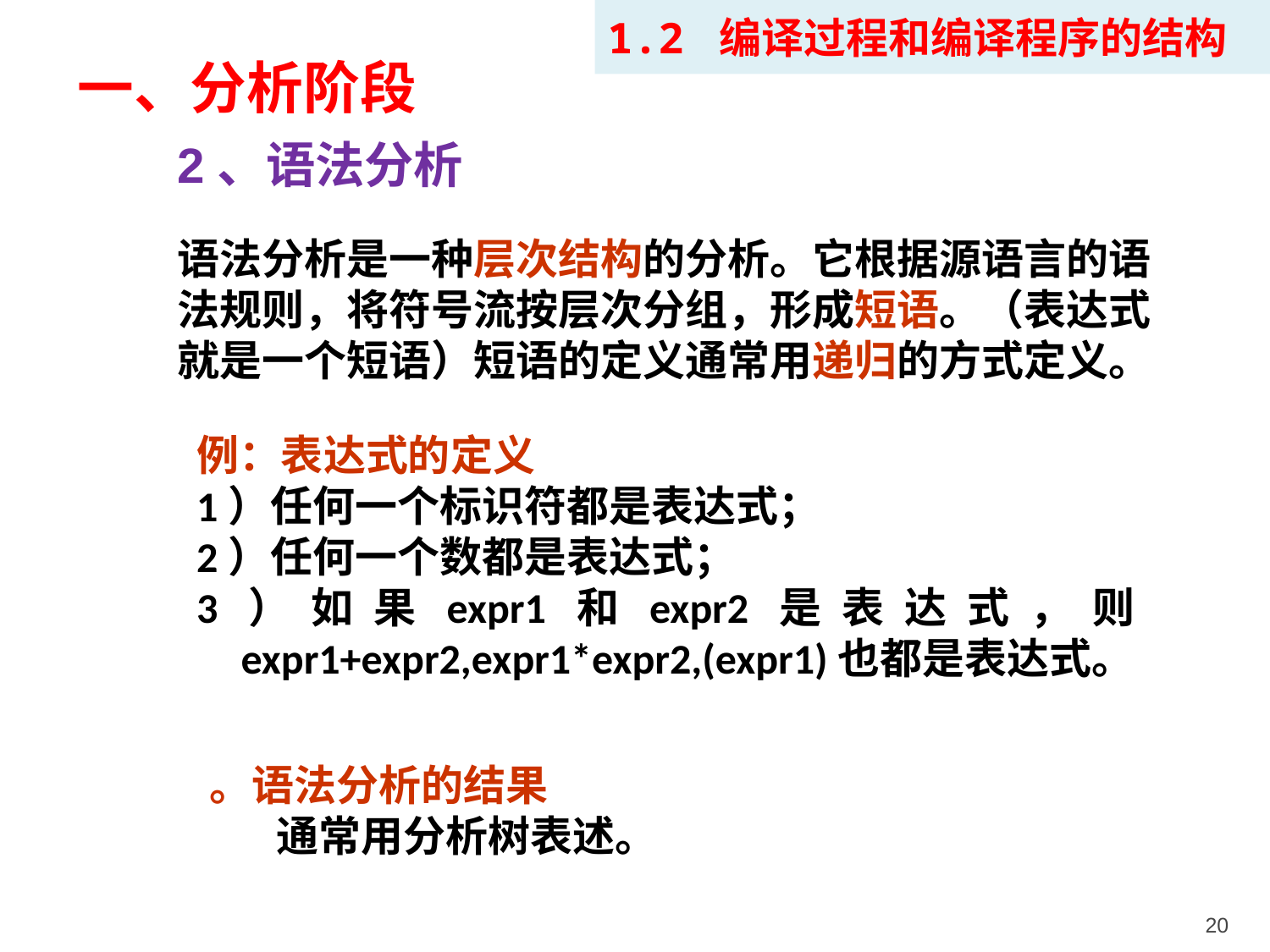

1.2 编译过程和编译程序的结构
一、分析阶段
2、语法分析
语法分析是一种层次结构的分析。它根据源语言的语法规则，将符号流按层次分组，形成短语。（表达式就是一个短语）短语的定义通常用递归的方式定义。
例：表达式的定义
1）任何一个标识符都是表达式；
2）任何一个数都是表达式；
3）如果expr1和expr2是表达式，则expr1+expr2,expr1*expr2,(expr1)也都是表达式。
。语法分析的结果
      通常用分析树表述。
20